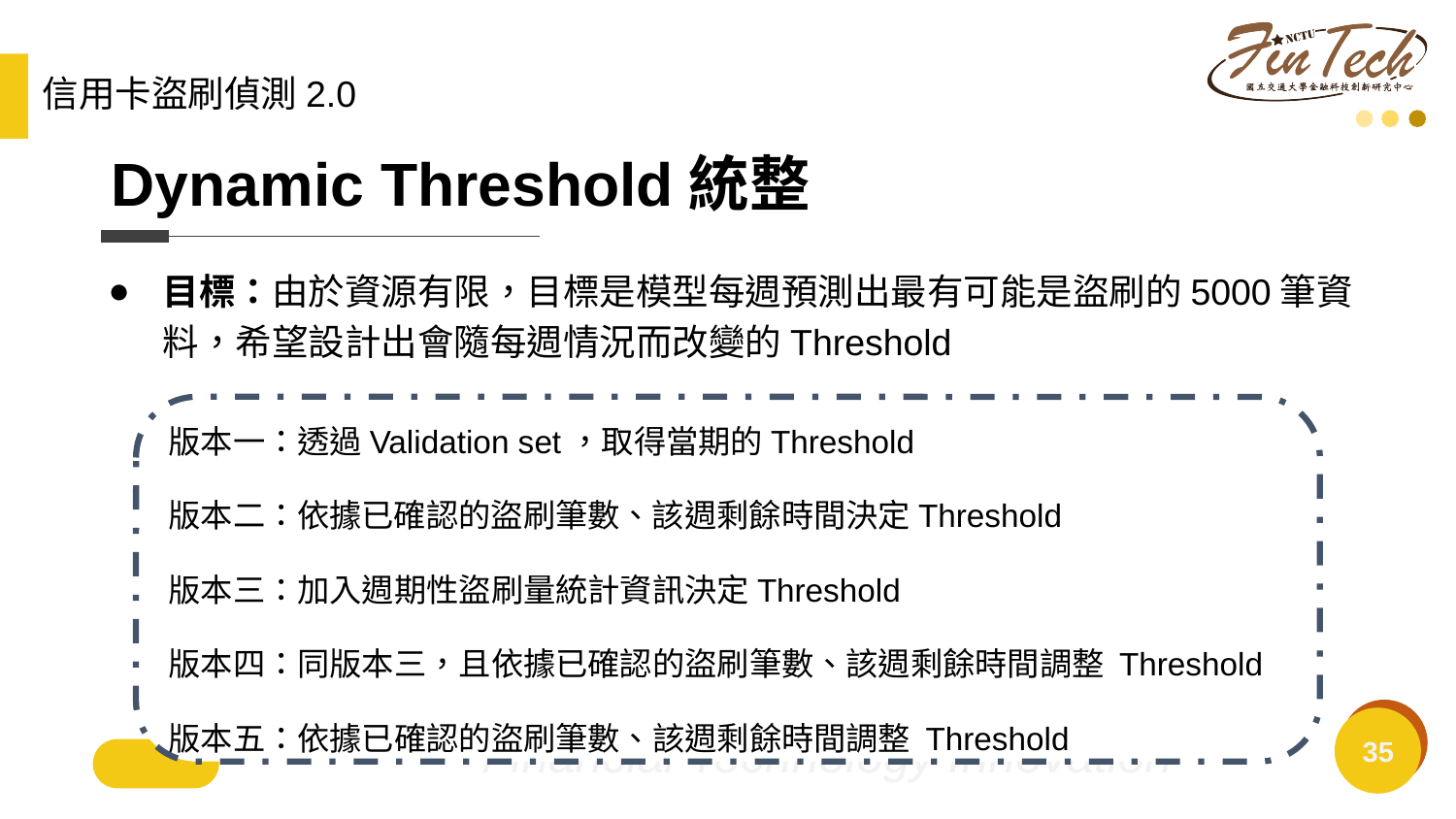

信用卡盜刷偵測2.0
# Dynamic Threshold統整
目標：由於資源有限，目標是模型每週預測出最有可能是盜刷的5000筆資料，希望設計出會隨每週情況而改變的Threshold
版本一：透過Validation set，取得當期的Threshold
版本二：依據已確認的盜刷筆數、該週剩餘時間決定Threshold
版本三：加入週期性盜刷量統計資訊決定Threshold
版本四：同版本三，且依據已確認的盜刷筆數、該週剩餘時間調整 Threshold
版本五：依據已確認的盜刷筆數、該週剩餘時間調整 Threshold
35